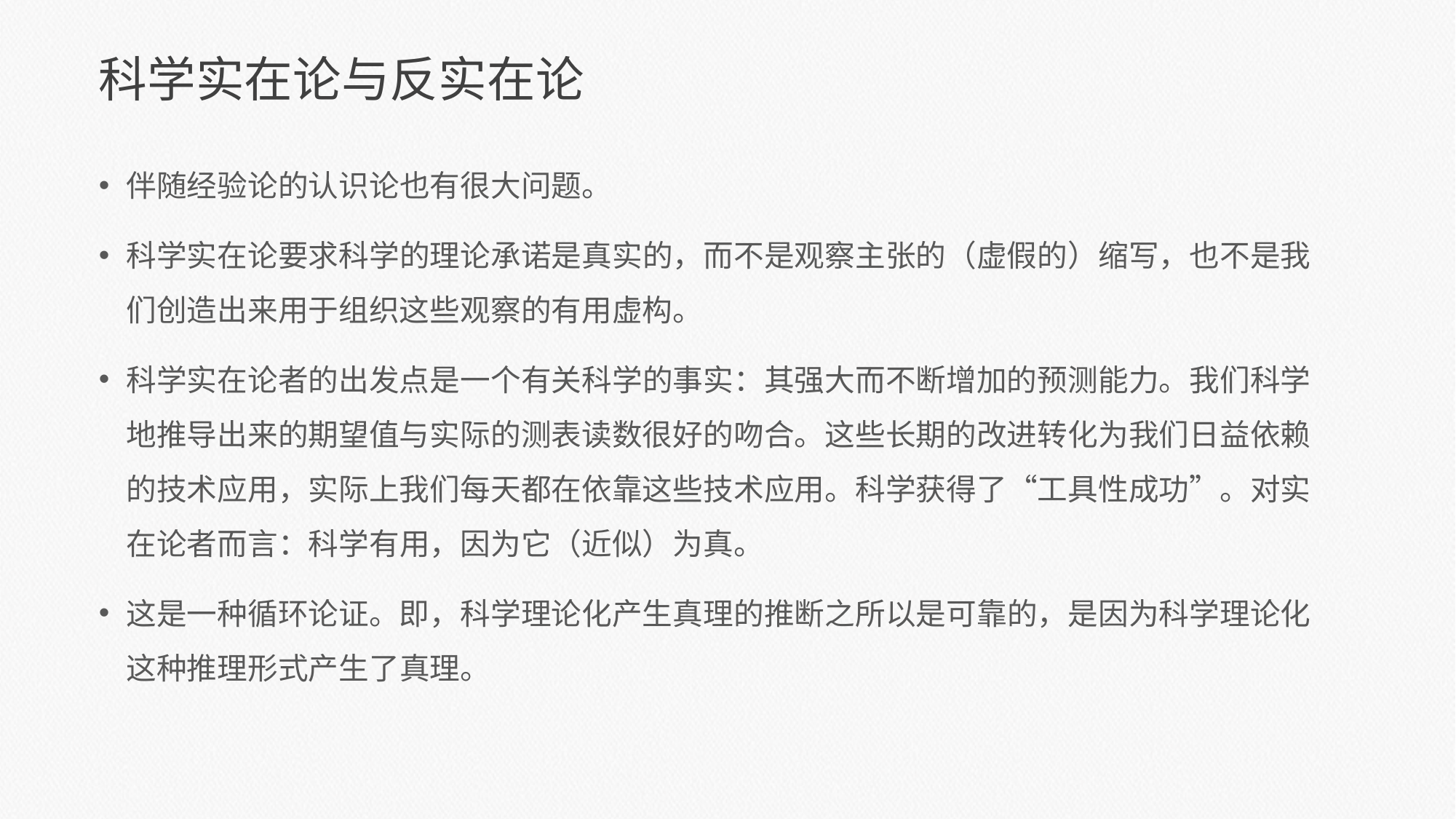

科学实在论与反实在论
伴随经验论的认识论也有很大问题。
科学实在论要求科学的理论承诺是真实的，而不是观察主张的（虚假的）缩写，也不是我们创造出来用于组织这些观察的有用虚构。
科学实在论者的出发点是一个有关科学的事实：其强大而不断增加的预测能力。我们科学地推导出来的期望值与实际的测表读数很好的吻合。这些长期的改进转化为我们日益依赖的技术应用，实际上我们每天都在依靠这些技术应用。科学获得了“工具性成功”。对实在论者而言：科学有用，因为它（近似）为真。
这是一种循环论证。即，科学理论化产生真理的推断之所以是可靠的，是因为科学理论化这种推理形式产生了真理。